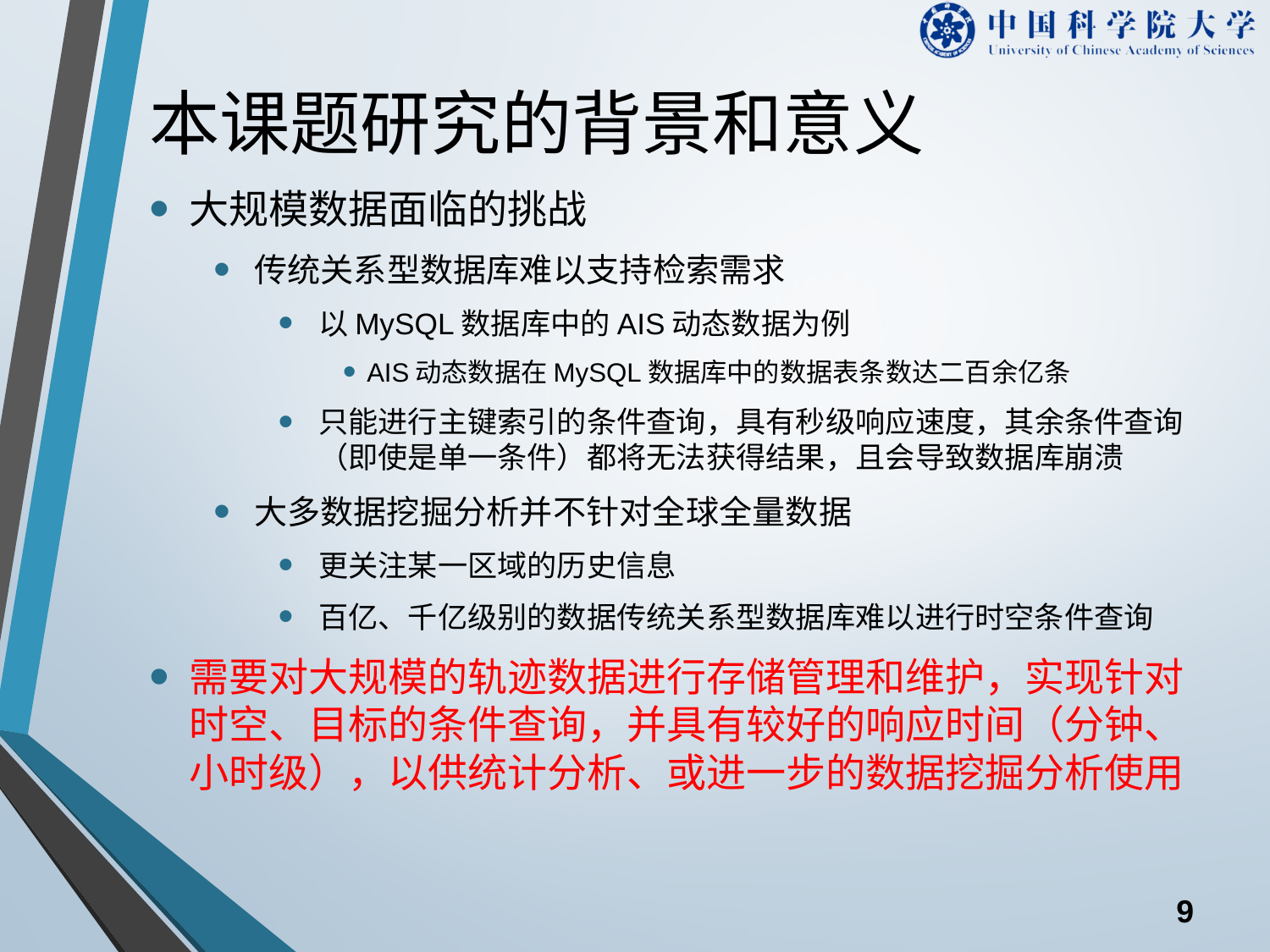

# 本课题研究的背景和意义
大规模数据面临的挑战
传统关系型数据库难以支持检索需求
以MySQL数据库中的AIS动态数据为例
AIS动态数据在MySQL数据库中的数据表条数达二百余亿条
只能进行主键索引的条件查询，具有秒级响应速度，其余条件查询（即使是单一条件）都将无法获得结果，且会导致数据库崩溃
大多数据挖掘分析并不针对全球全量数据
更关注某一区域的历史信息
百亿、千亿级别的数据传统关系型数据库难以进行时空条件查询
需要对大规模的轨迹数据进行存储管理和维护，实现针对时空、目标的条件查询，并具有较好的响应时间（分钟、小时级），以供统计分析、或进一步的数据挖掘分析使用
9